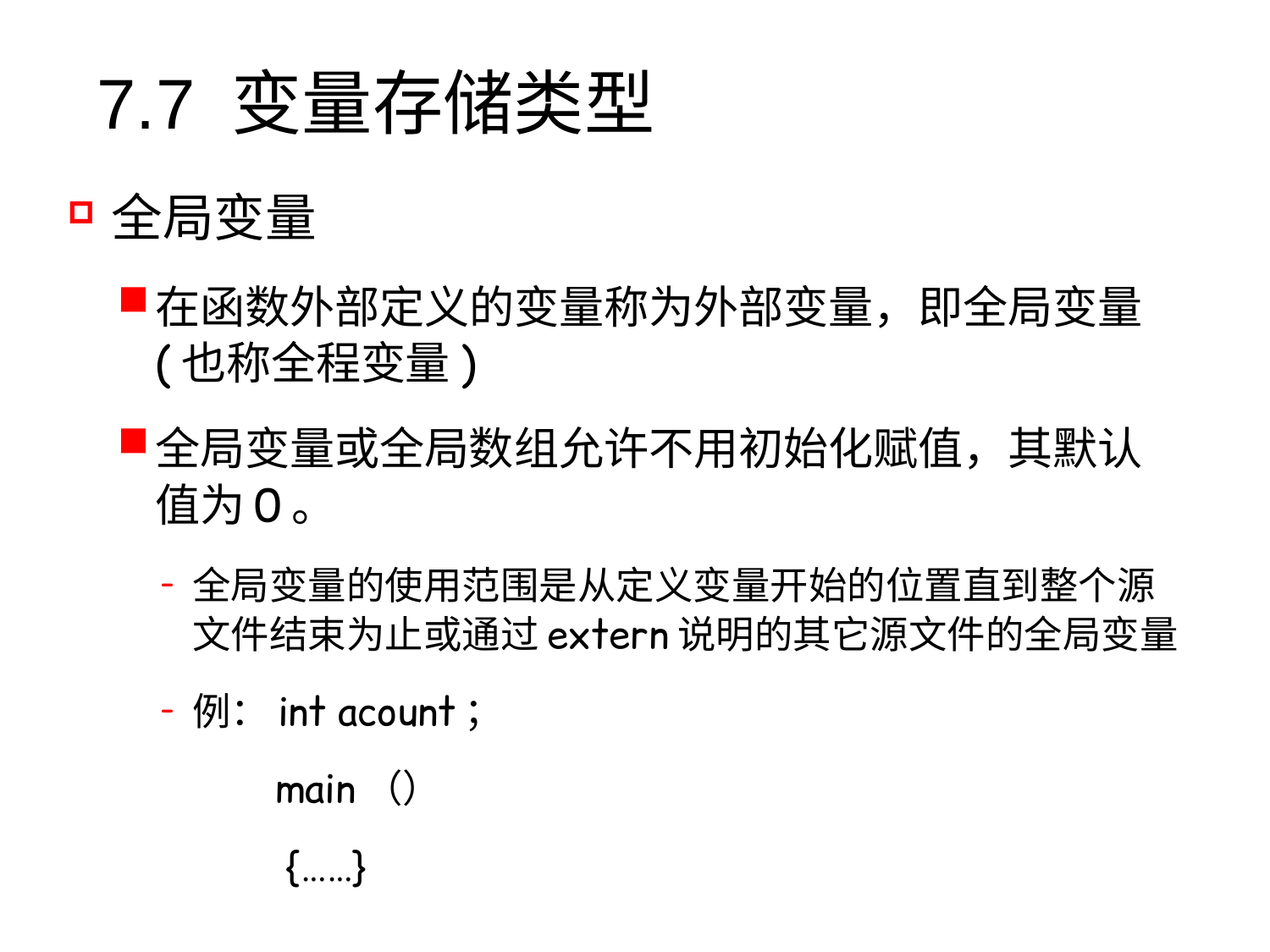

# 7.7 变量存储类型
全局变量
在函数外部定义的变量称为外部变量，即全局变量(也称全程变量)
全局变量或全局数组允许不用初始化赋值，其默认值为0。
全局变量的使用范围是从定义变量开始的位置直到整个源文件结束为止或通过extern说明的其它源文件的全局变量
例：int acount；
          main（）
           {……}